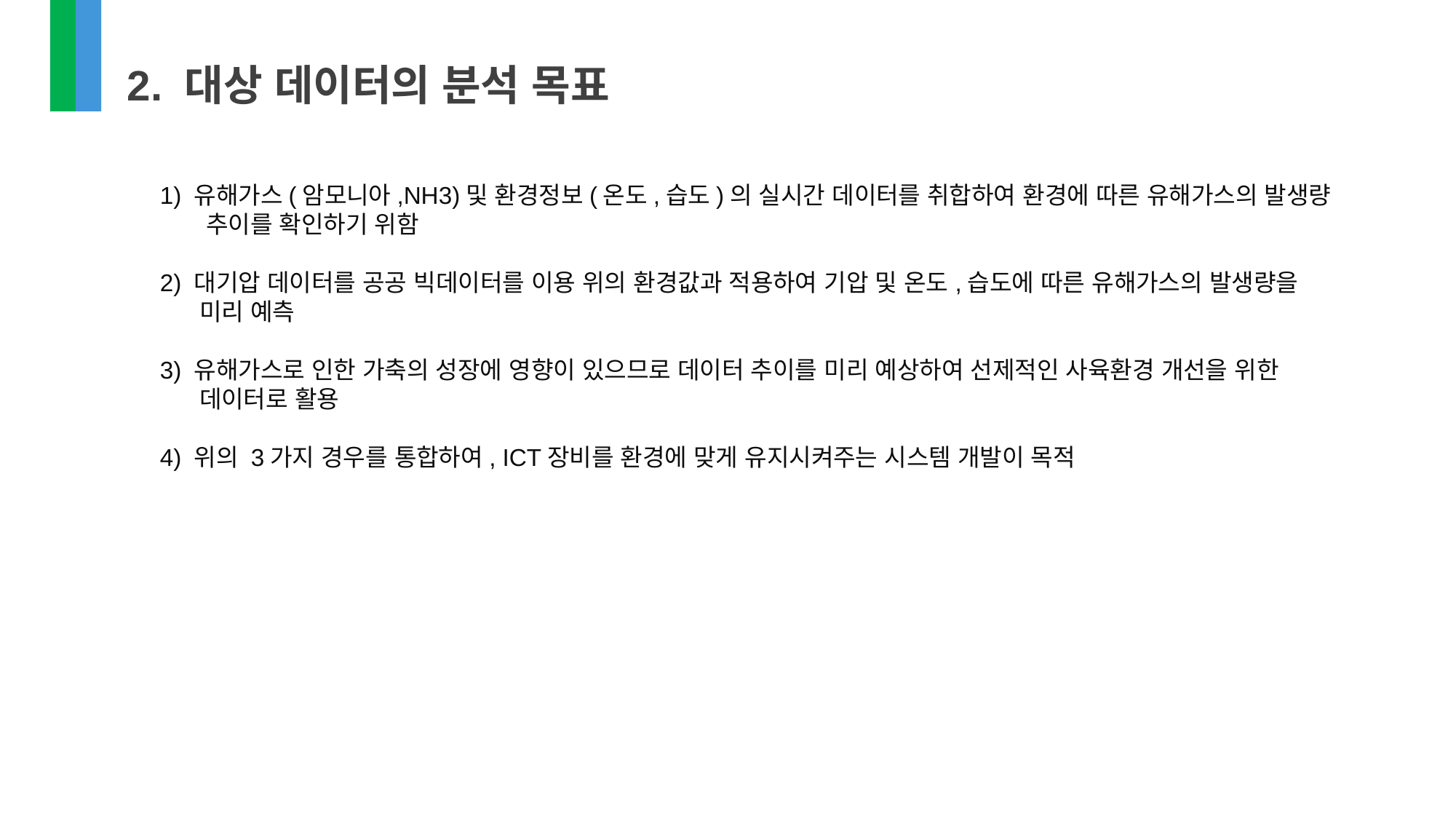

2. 대상 데이터의 분석 목표
1) 유해가스(암모니아,NH3)및 환경정보(온도,습도)의 실시간 데이터를 취합하여 환경에 따른 유해가스의 발생량
      추이를 확인하기 위함

2) 대기압 데이터를 공공 빅데이터를 이용 위의 환경값과 적용하여 기압 및 온도,습도에 따른 유해가스의 발생량을
     미리 예측

3) 유해가스로 인한 가축의 성장에 영향이 있으므로 데이터 추이를 미리 예상하여 선제적인 사육환경 개선을 위한
     데이터로 활용

4) 위의 3가지 경우를 통합하여, ICT장비를 환경에 맞게 유지시켜주는 시스템 개발이 목적